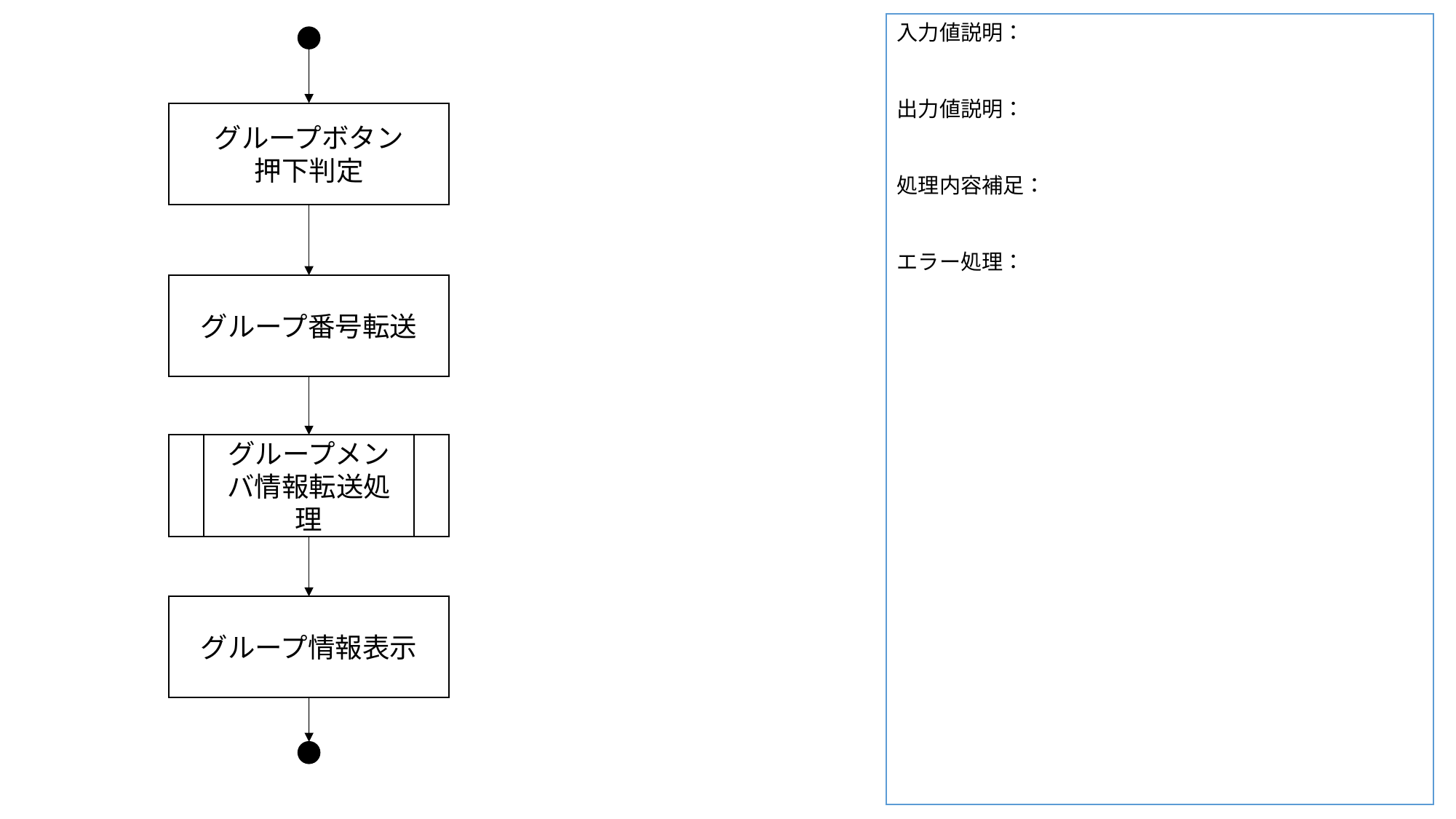

入力値説明：

出力値説明：

処理内容補足：

エラー処理：

グループボタン
押下判定
グループ番号転送
グループメンバ情報転送処理
グループ情報表示